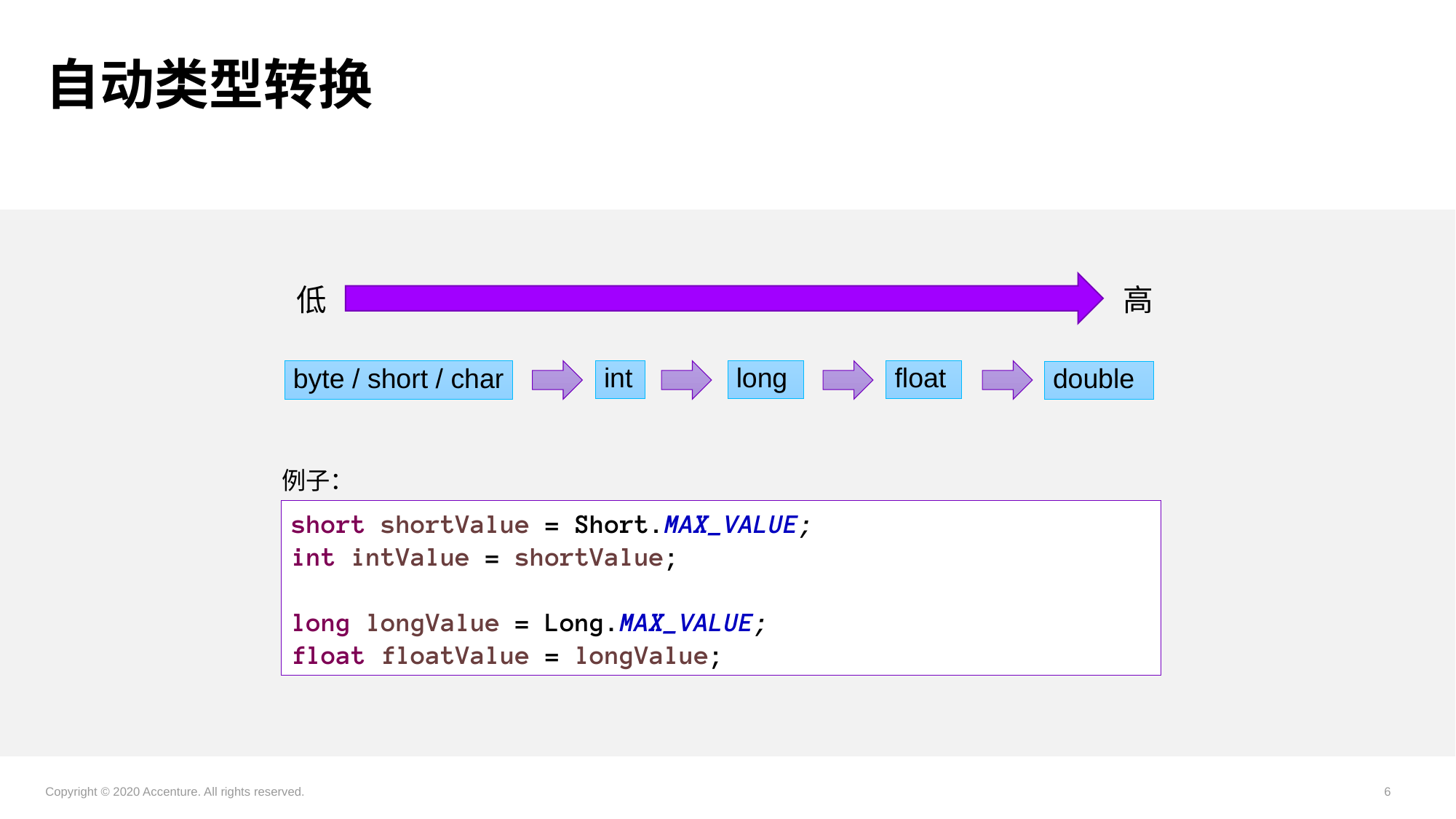

# 自动类型转换

低
高
int
long
float

byte / short / char
double
例子：
short shortValue = Short.MAX_VALUE;
int intValue = shortValue;

long longValue = Long.MAX_VALUE;
float floatValue = longValue;
Copyright © 2020 Accenture. All rights reserved.
6